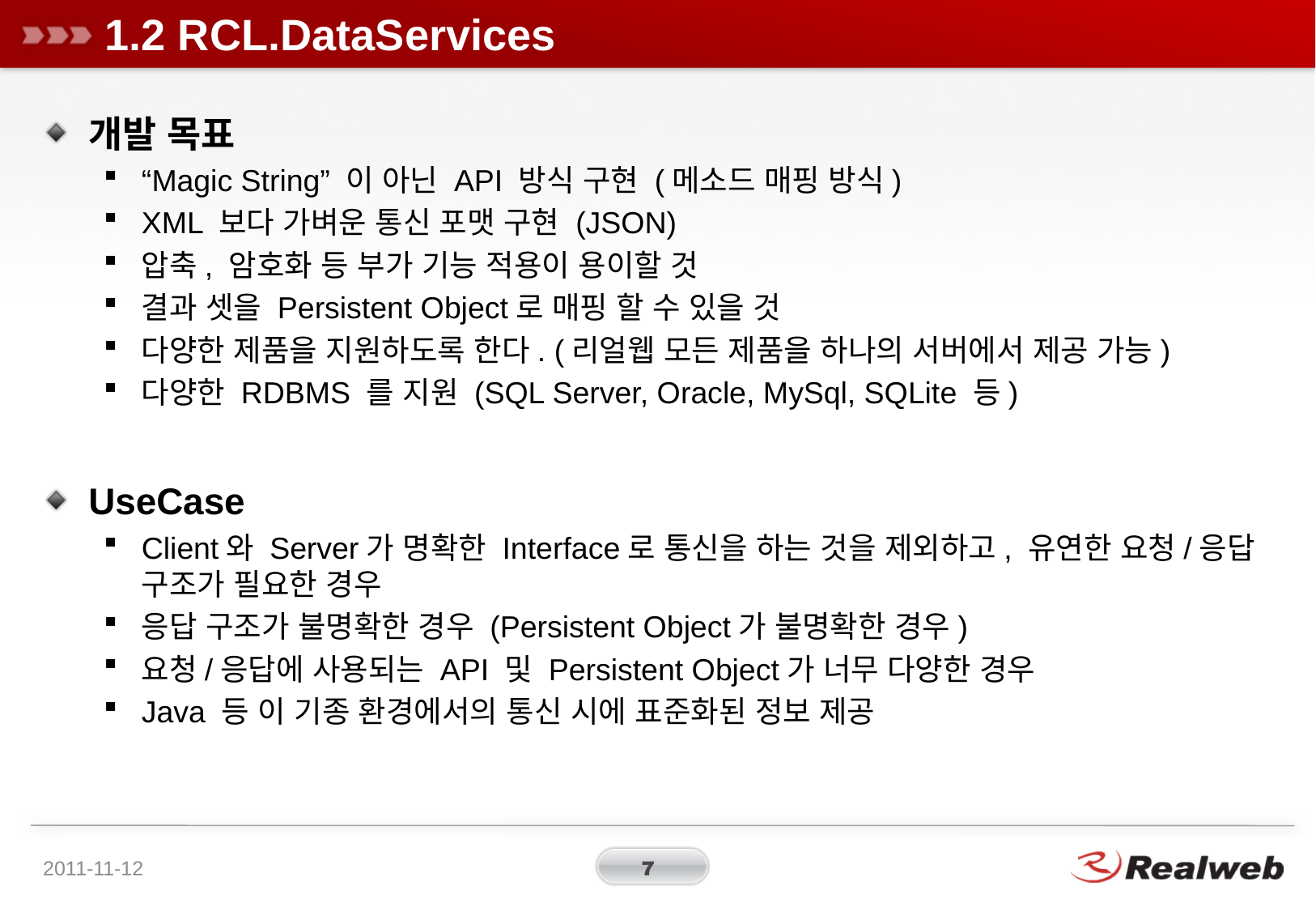

# 1.2 RCL.DataServices
개발 목표
“Magic String” 이 아닌 API 방식 구현 (메소드 매핑 방식)
XML 보다 가벼운 통신 포맷 구현 (JSON)
압축, 암호화 등 부가 기능 적용이 용이할 것
결과 셋을 Persistent Object로 매핑 할 수 있을 것
다양한 제품을 지원하도록 한다. (리얼웹 모든 제품을 하나의 서버에서 제공 가능)
다양한 RDBMS 를 지원 (SQL Server, Oracle, MySql, SQLite 등)

UseCase
Client와 Server가 명확한 Interface로 통신을 하는 것을 제외하고, 유연한 요청/응답 구조가 필요한 경우
응답 구조가 불명확한 경우 (Persistent Object가 불명확한 경우)
요청/응답에 사용되는 API 및 Persistent Object가 너무 다양한 경우
Java 등 이 기종 환경에서의 통신 시에 표준화된 정보 제공
2011-11-12
7